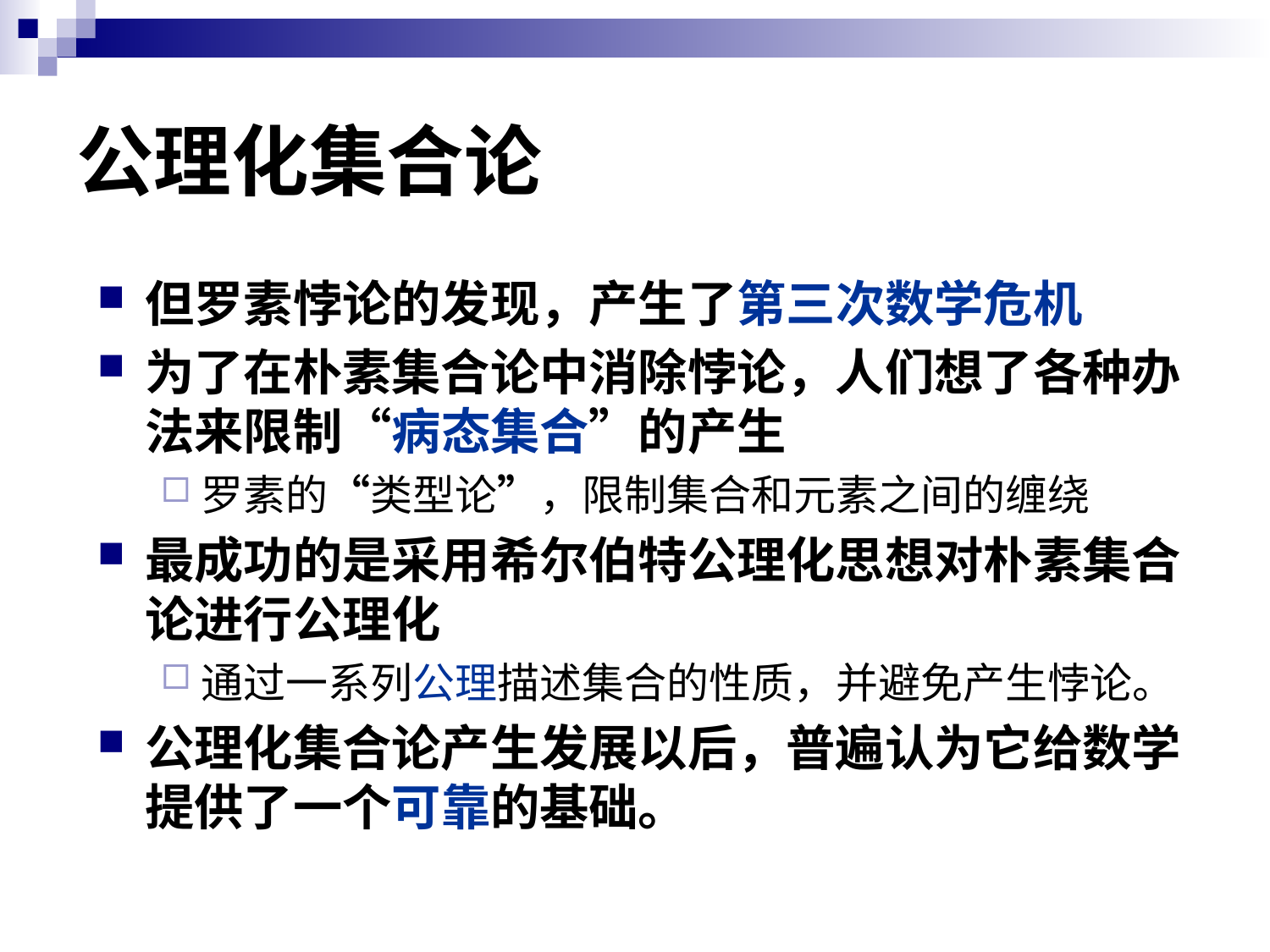

# 公理化集合论
但罗素悖论的发现，产生了第三次数学危机
为了在朴素集合论中消除悖论，人们想了各种办法来限制“病态集合”的产生
罗素的“类型论”，限制集合和元素之间的缠绕
最成功的是采用希尔伯特公理化思想对朴素集合论进行公理化
通过一系列公理描述集合的性质，并避免产生悖论。
公理化集合论产生发展以后，普遍认为它给数学提供了一个可靠的基础。
6